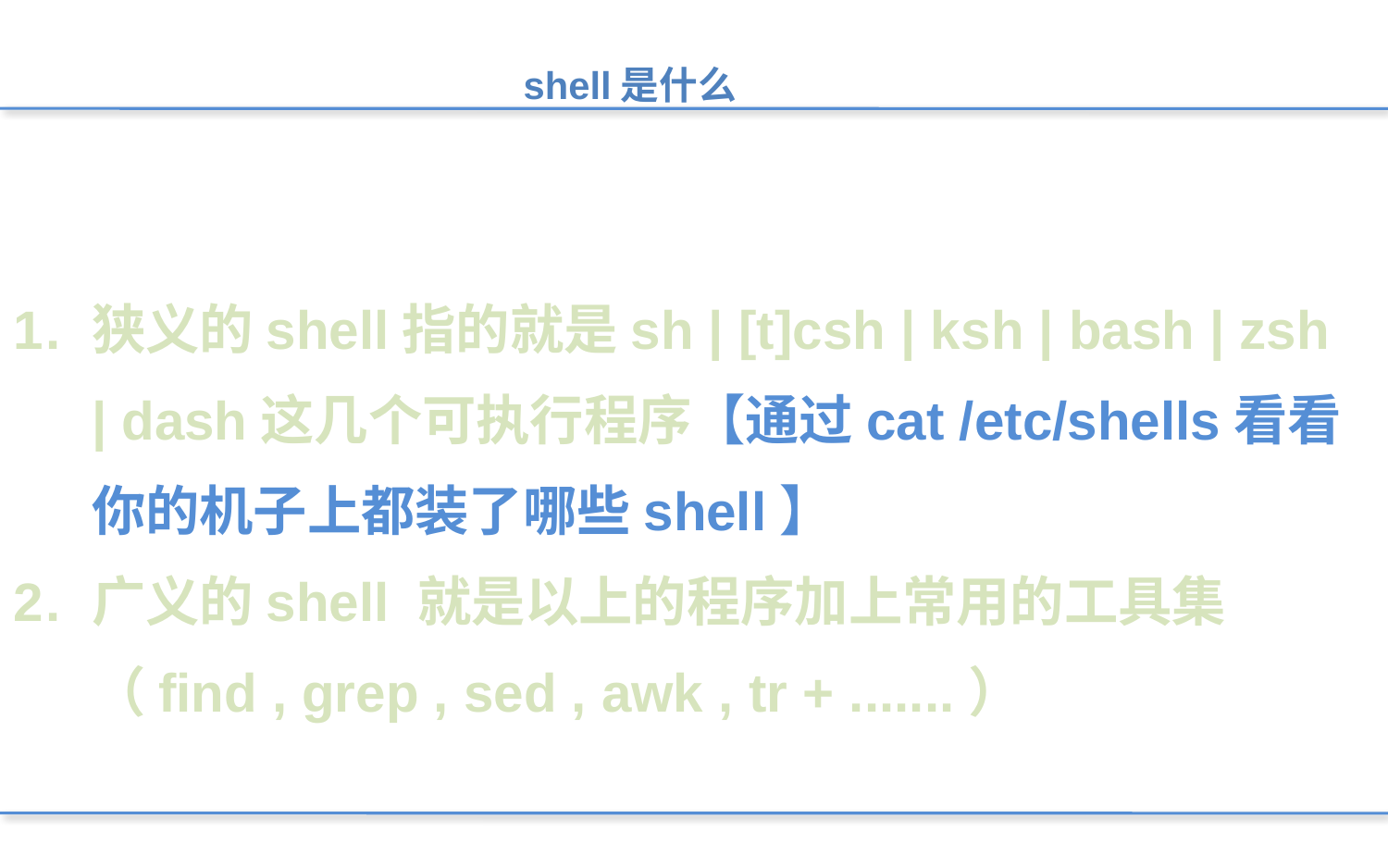

shell是什么
狭义的shell指的就是sh | [t]csh | ksh | bash | zsh | dash这几个可执行程序【通过cat /etc/shells看看你的机子上都装了哪些shell】
广义的shell 就是以上的程序加上常用的工具集（find , grep , sed , awk , tr + .......）